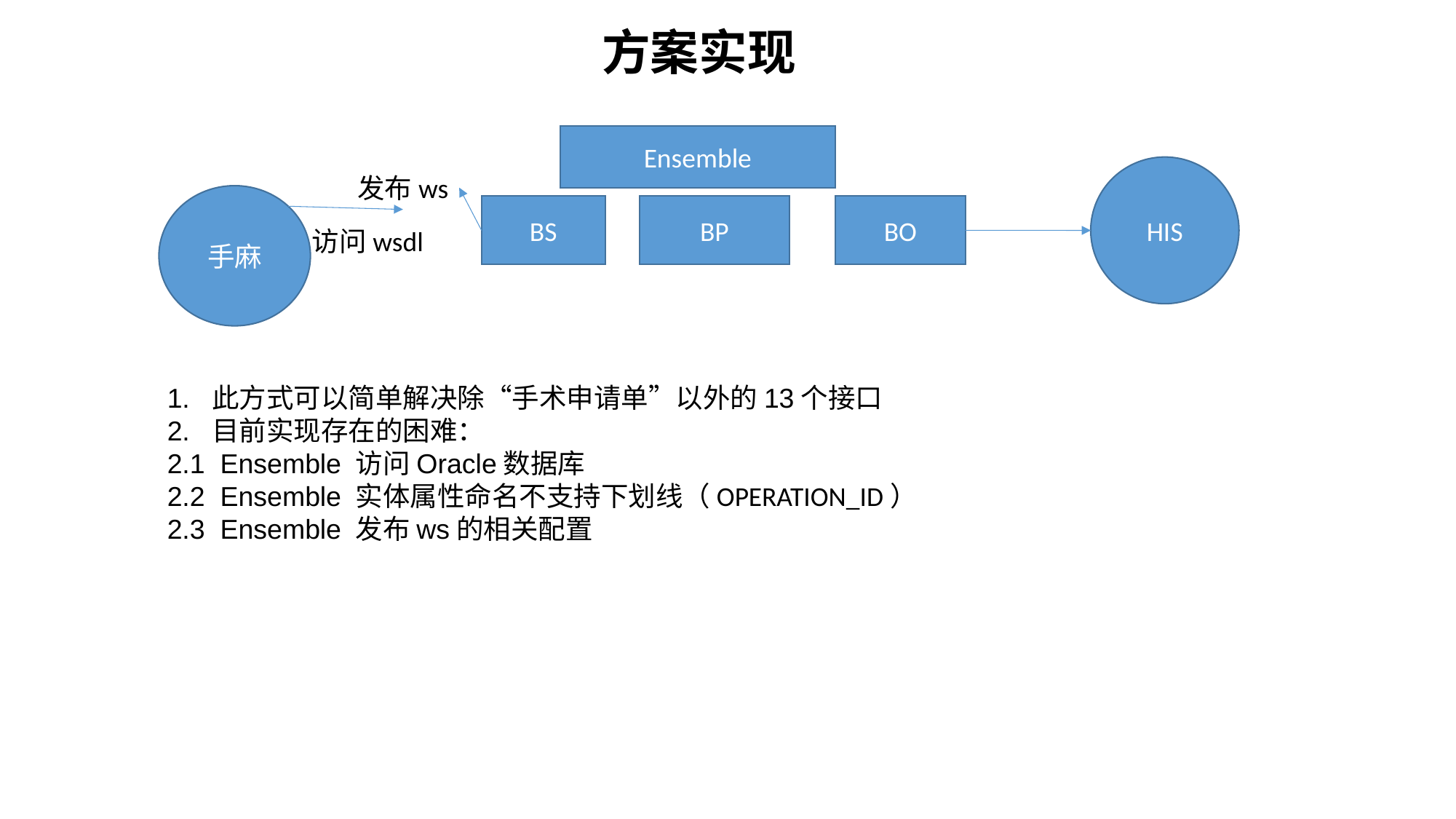

方案实现
Ensemble
HIS
发布ws
手麻
BS
BP
BO
访问wsdl
1.  此方式可以简单解决除“手术申请单”以外的13个接口
2.  目前实现存在的困难：
2.1  Ensemble 访问Oracle数据库
2.2  Ensemble 实体属性命名不支持下划线（OPERATION_ID）
2.3  Ensemble 发布ws的相关配置